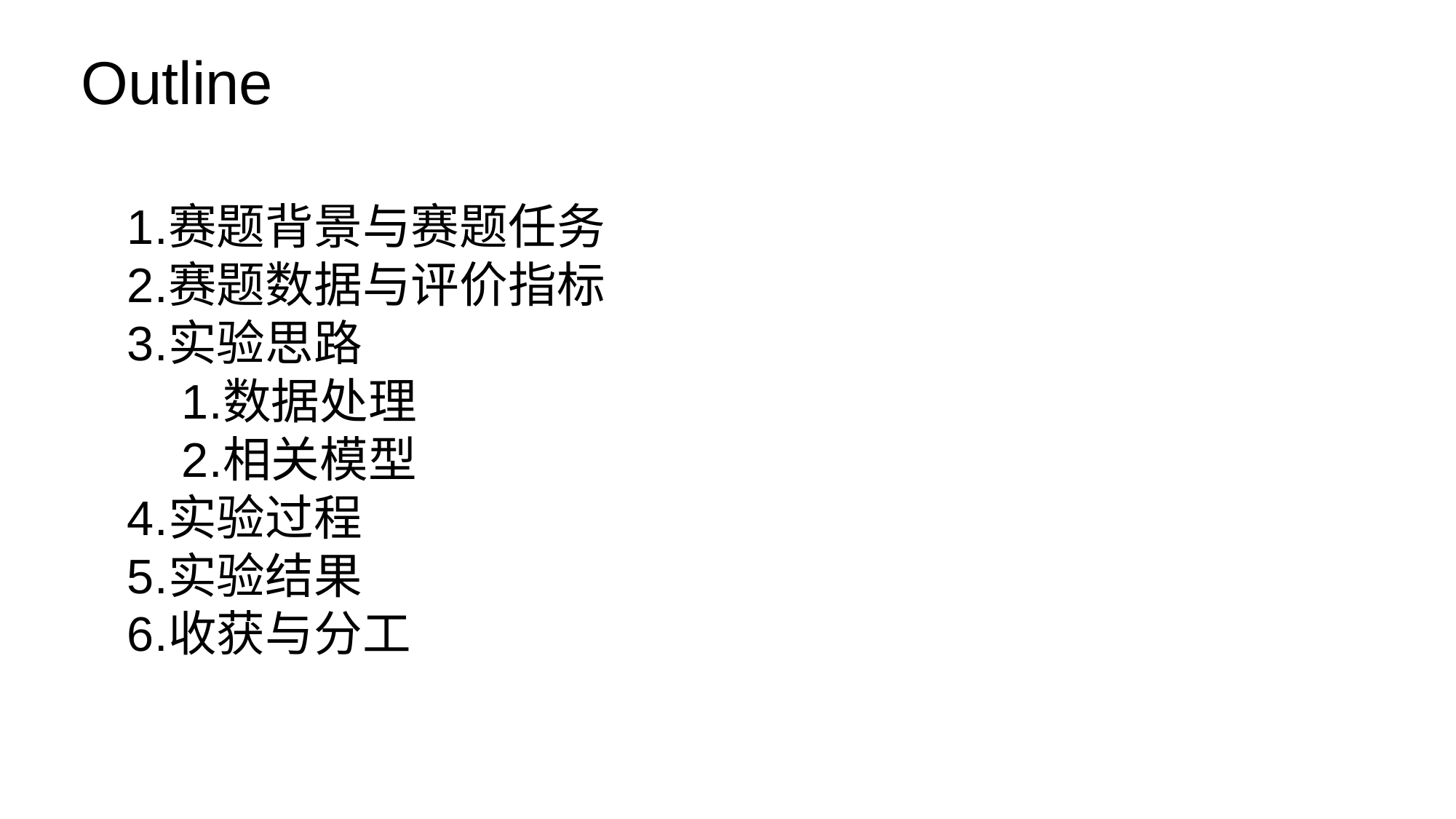

Outline
赛题背景与赛题任务
赛题数据与评价指标
实验思路
数据处理
相关模型
实验过程
实验结果
收获与分工